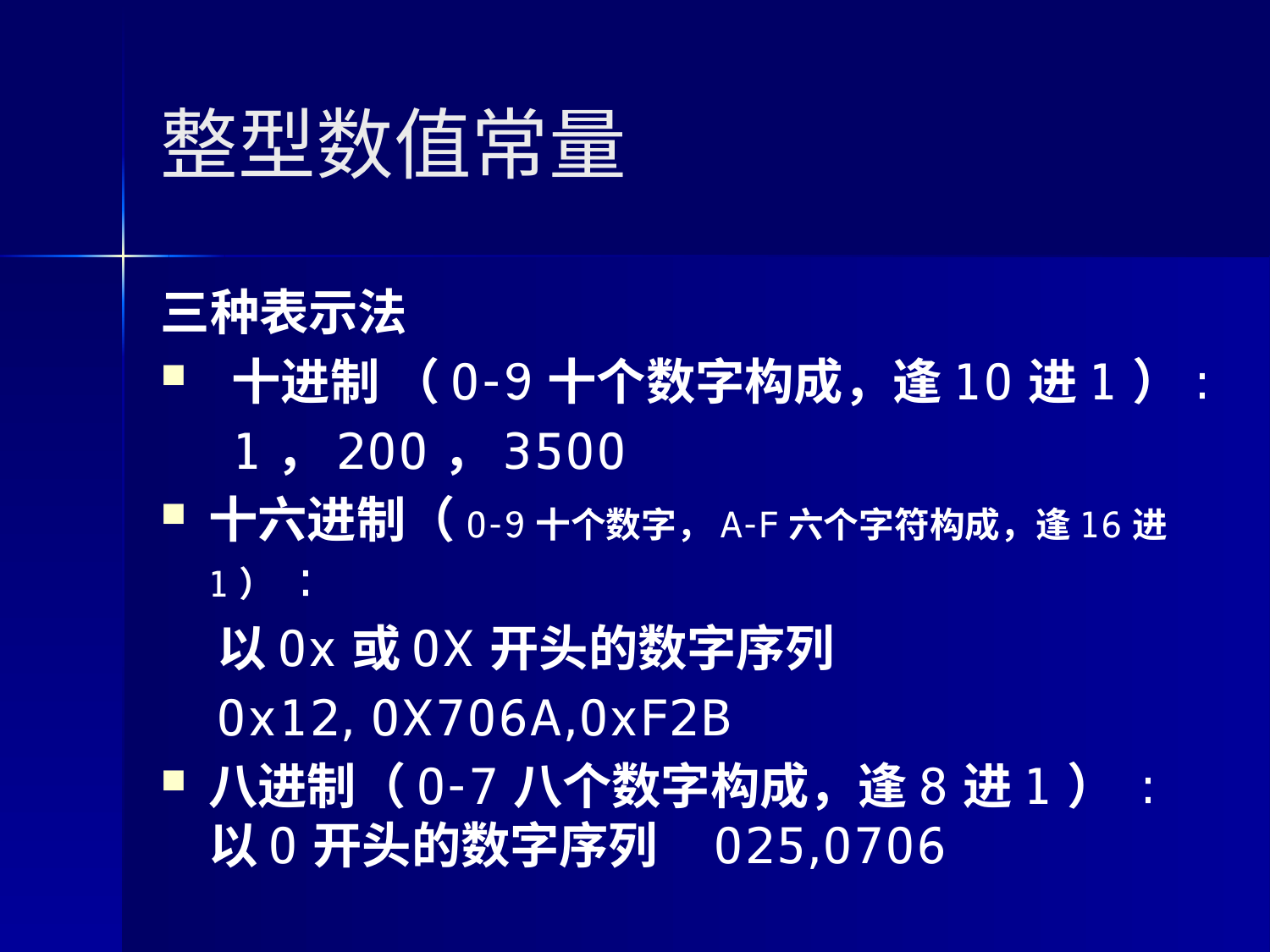

# 整型数值常量
三种表示法
 十进制 （0-9十个数字构成，逢10进1）:
     1，200，3500
十六进制（0-9十个数字，A-F六个字符构成，逢16进1） :
    以0x或0X开头的数字序列
    0x12, 0X706A,0xF2B
八进制（0-7八个数字构成，逢8进1） :以0开头的数字序列    025,0706